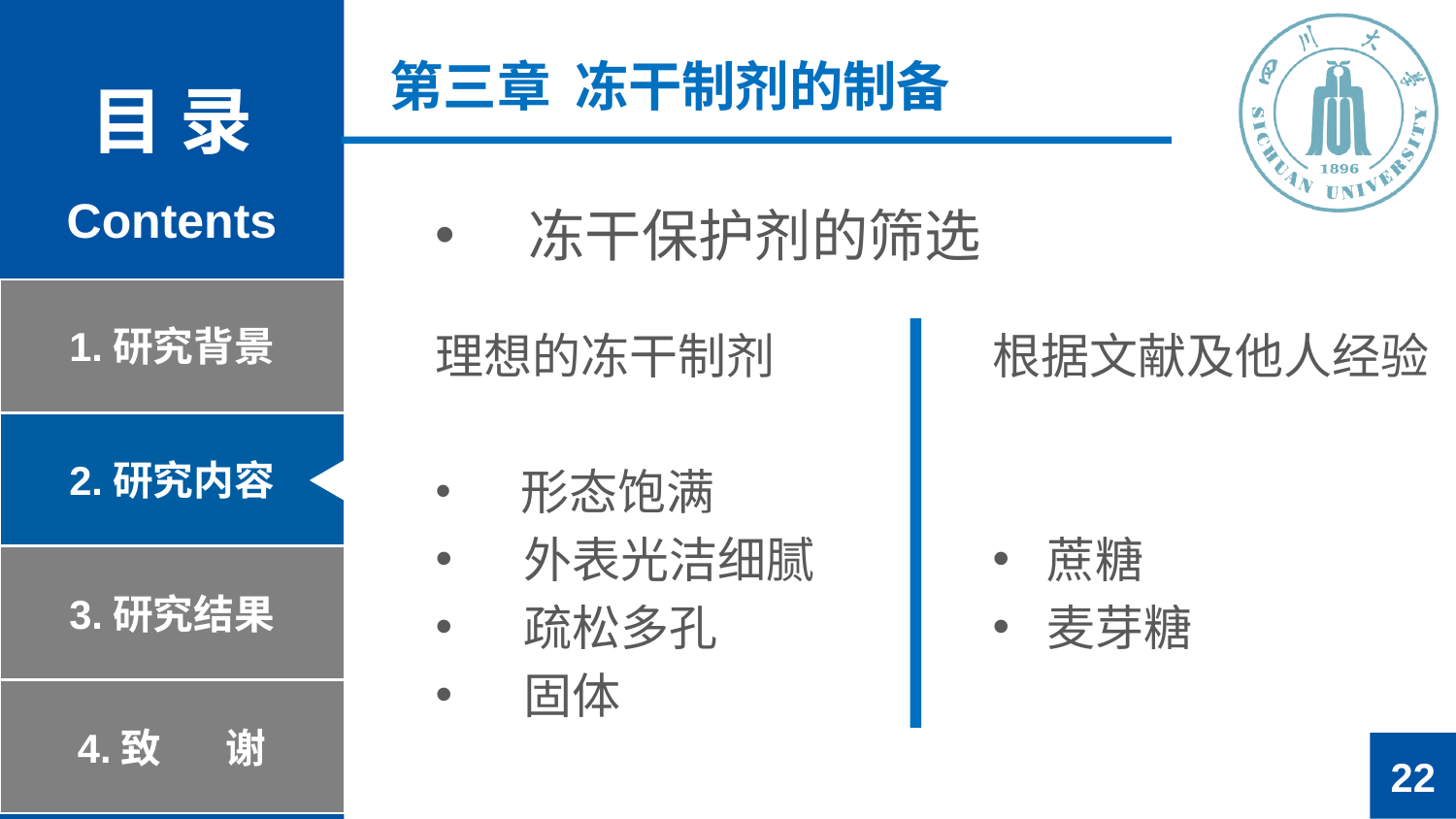

第三章  冻干制剂的制备

  冻干保护剂的筛选

理想的冻干制剂

  形态饱满
  外表光洁细腻
  疏松多孔
  固体
根据文献及他人经验

蔗糖
麦芽糖

22